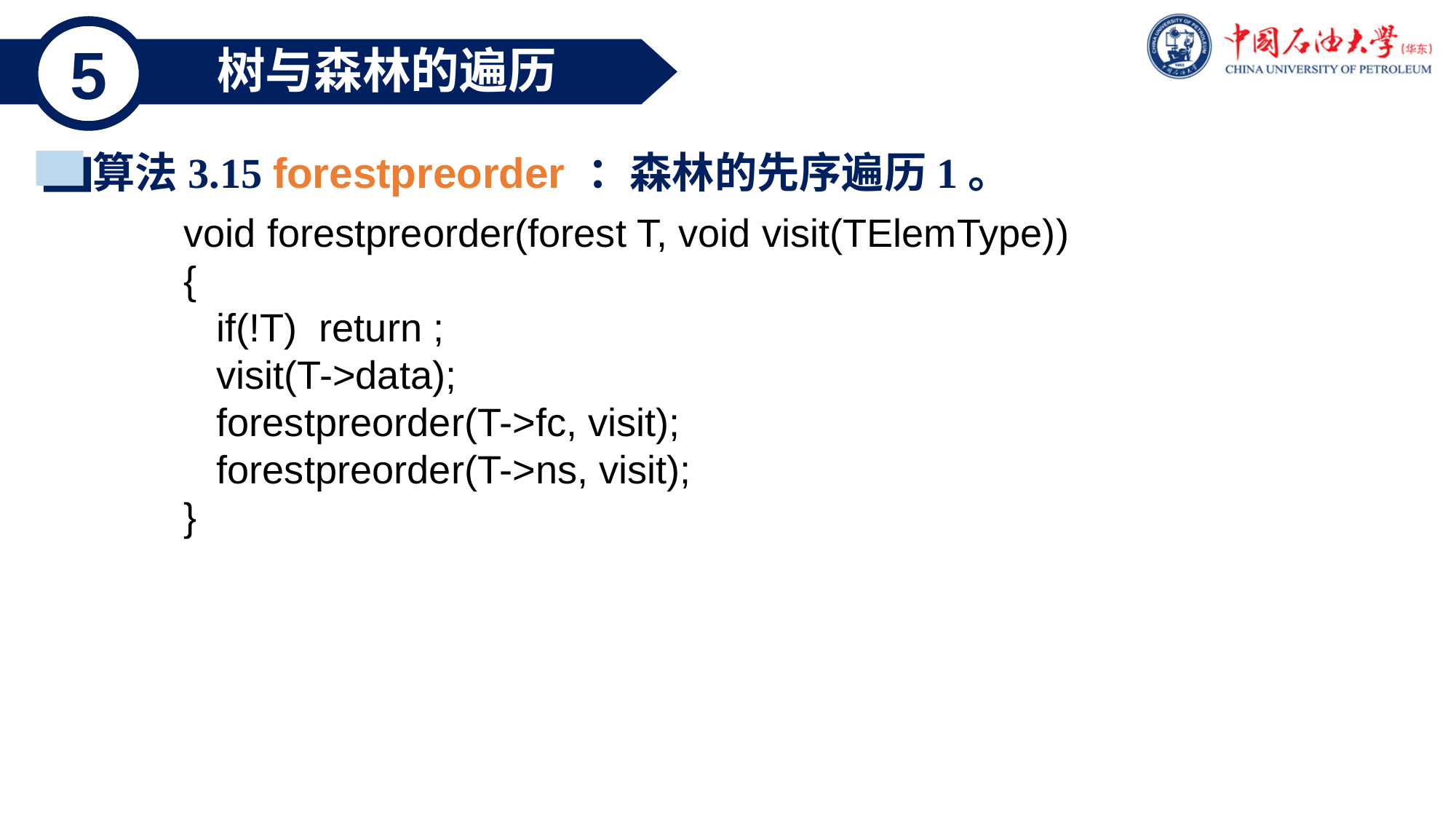

5
树与森林的遍历
算法3.15 forestpreorder ：森林的先序遍历1。

void forestpreorder(forest T, void visit(TElemType))
{
   if(!T)  return ;
   visit(T->data);
   forestpreorder(T->fc, visit);
   forestpreorder(T->ns, visit);
}